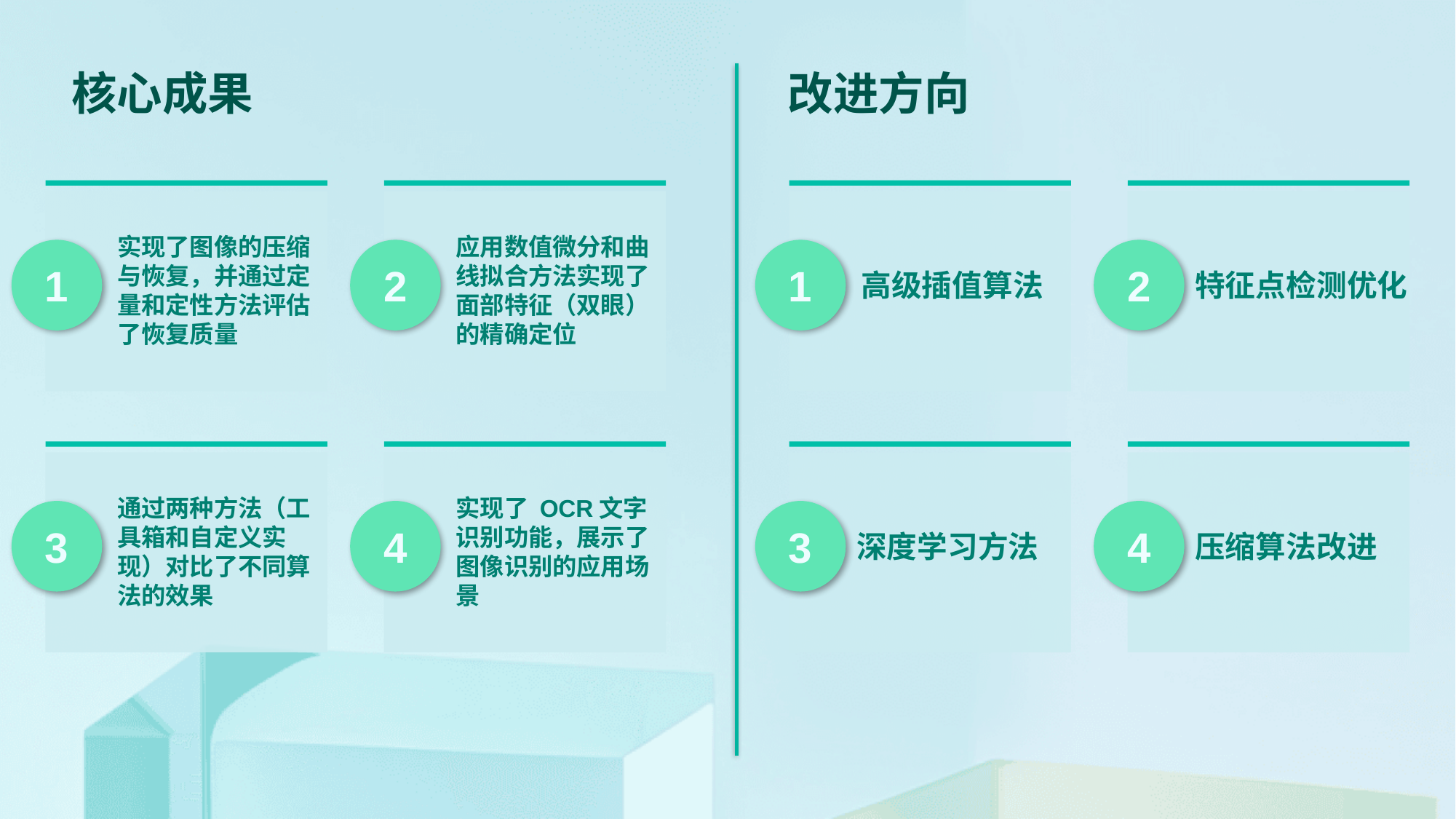

核心成果
改进方向

实现了图像的压缩与恢复，并通过定量和定性方法评估了恢复质量
应用数值微分和曲线拟合方法实现了面部特征（双眼）的精确定位
1
2
1
2
高级插值算法
特征点检测优化

通过两种方法（工具箱和自定义实现）对比了不同算法的效果
实现了 OCR文字识别功能，展示了图像识别的应用场景
3
4
3
4
深度学习方法
压缩算法改进